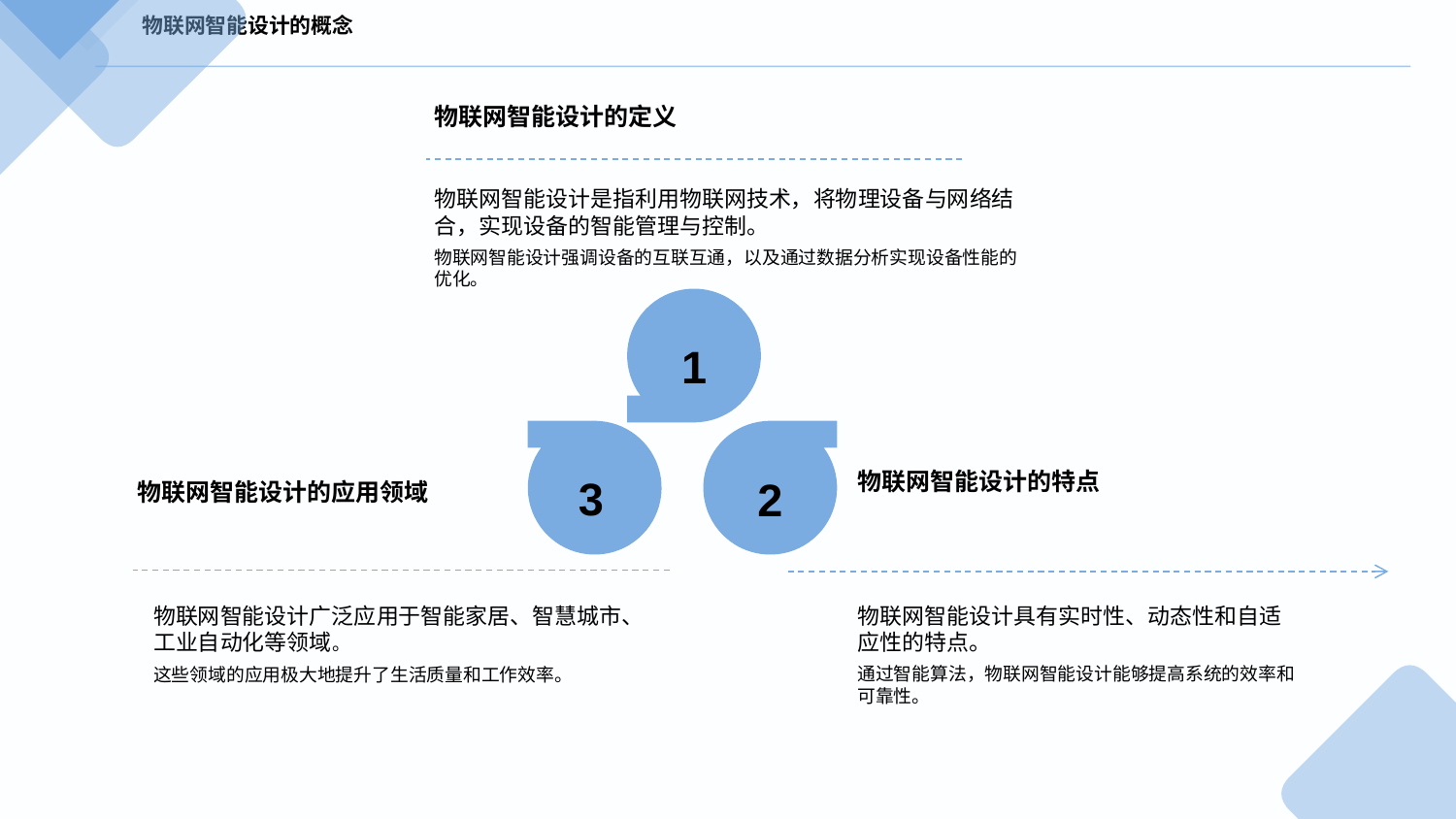

物联网智能设计的概念

物联网智能设计的定义

物联网智能设计是指利用物联网技术，将物理设备与网络结合，实现设备的智能管理与控制。
物联网智能设计强调设备的互联互通，以及通过数据分析实现设备性能的优化。

1

3
2
物联网智能设计的特点

物联网智能设计的应用领域

物联网智能设计广泛应用于智能家居、智慧城市、工业自动化等领域。
这些领域的应用极大地提升了生活质量和工作效率。

物联网智能设计具有实时性、动态性和自适应性的特点。
通过智能算法，物联网智能设计能够提高系统的效率和可靠性。